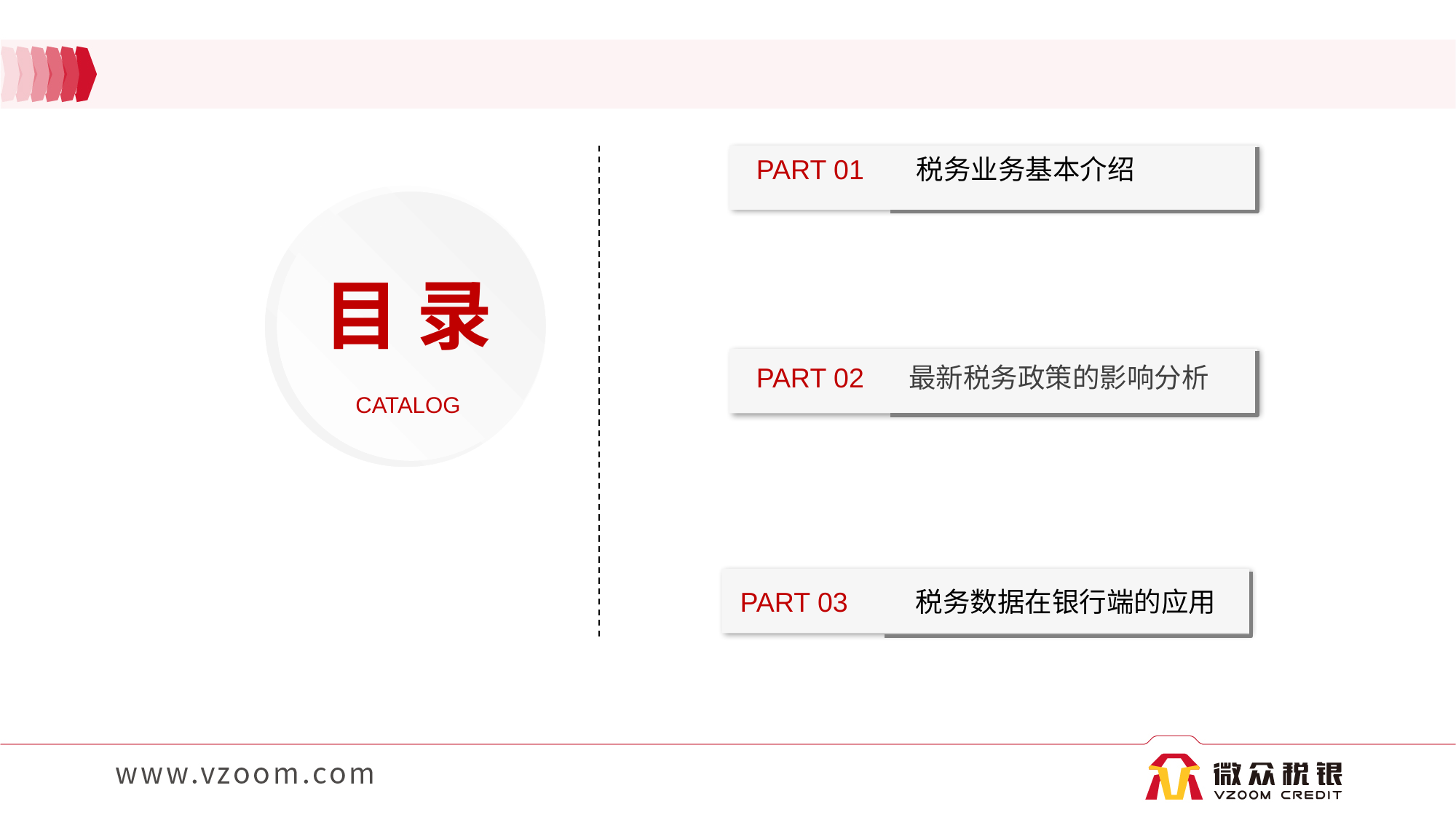

PART 01      税务业务基本介绍

目 录

PART 02     最新税务政策的影响分析
CATALOG
 PART 03        税务数据在银行端的应用